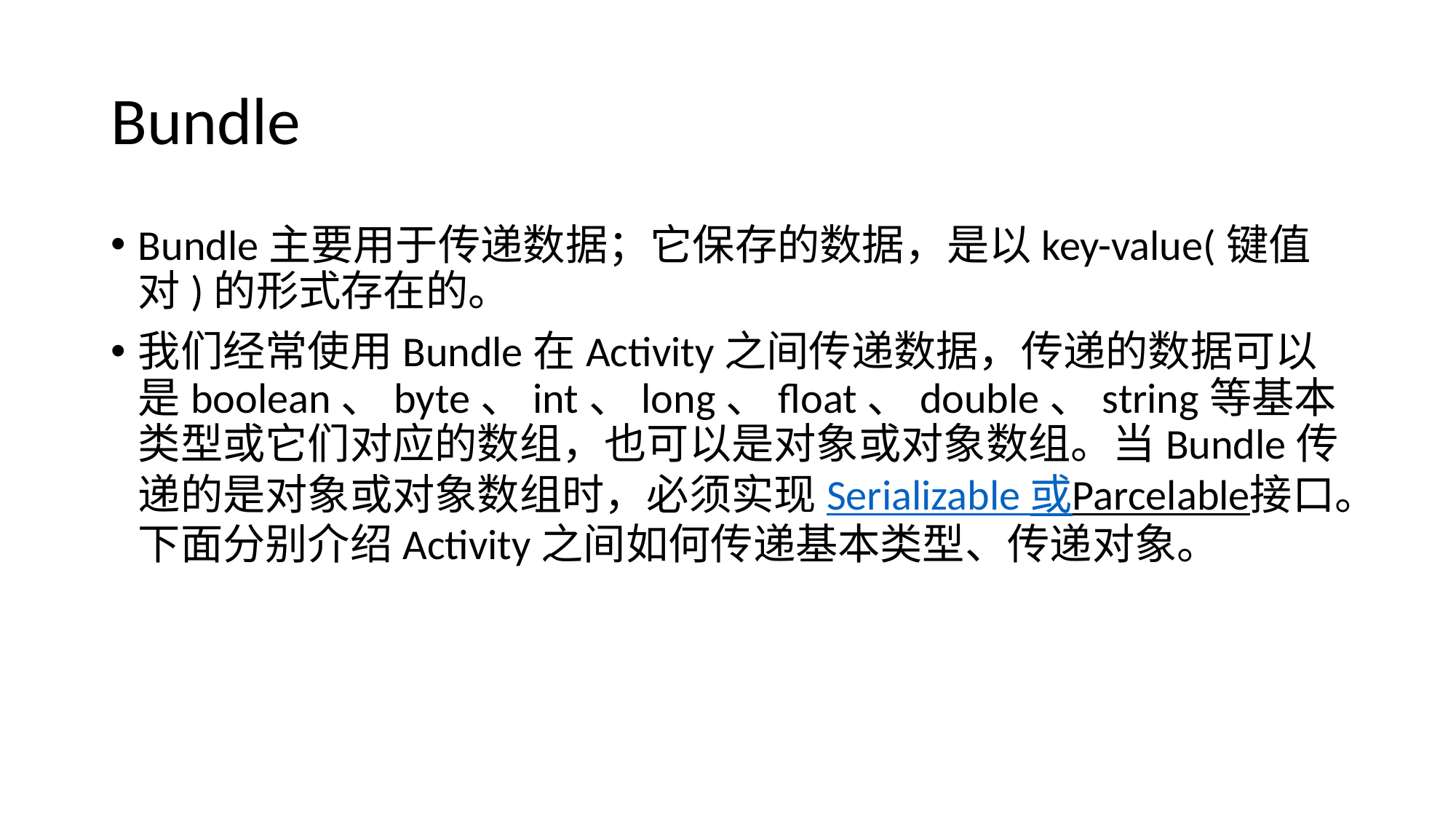

# Bundle
Bundle主要用于传递数据；它保存的数据，是以key-value(键值对)的形式存在的。
我们经常使用Bundle在Activity之间传递数据，传递的数据可以是boolean、byte、int、long、float、double、string等基本类型或它们对应的数组，也可以是对象或对象数组。当Bundle传递的是对象或对象数组时，必须实现Serializable 或Parcelable接口。下面分别介绍Activity之间如何传递基本类型、传递对象。